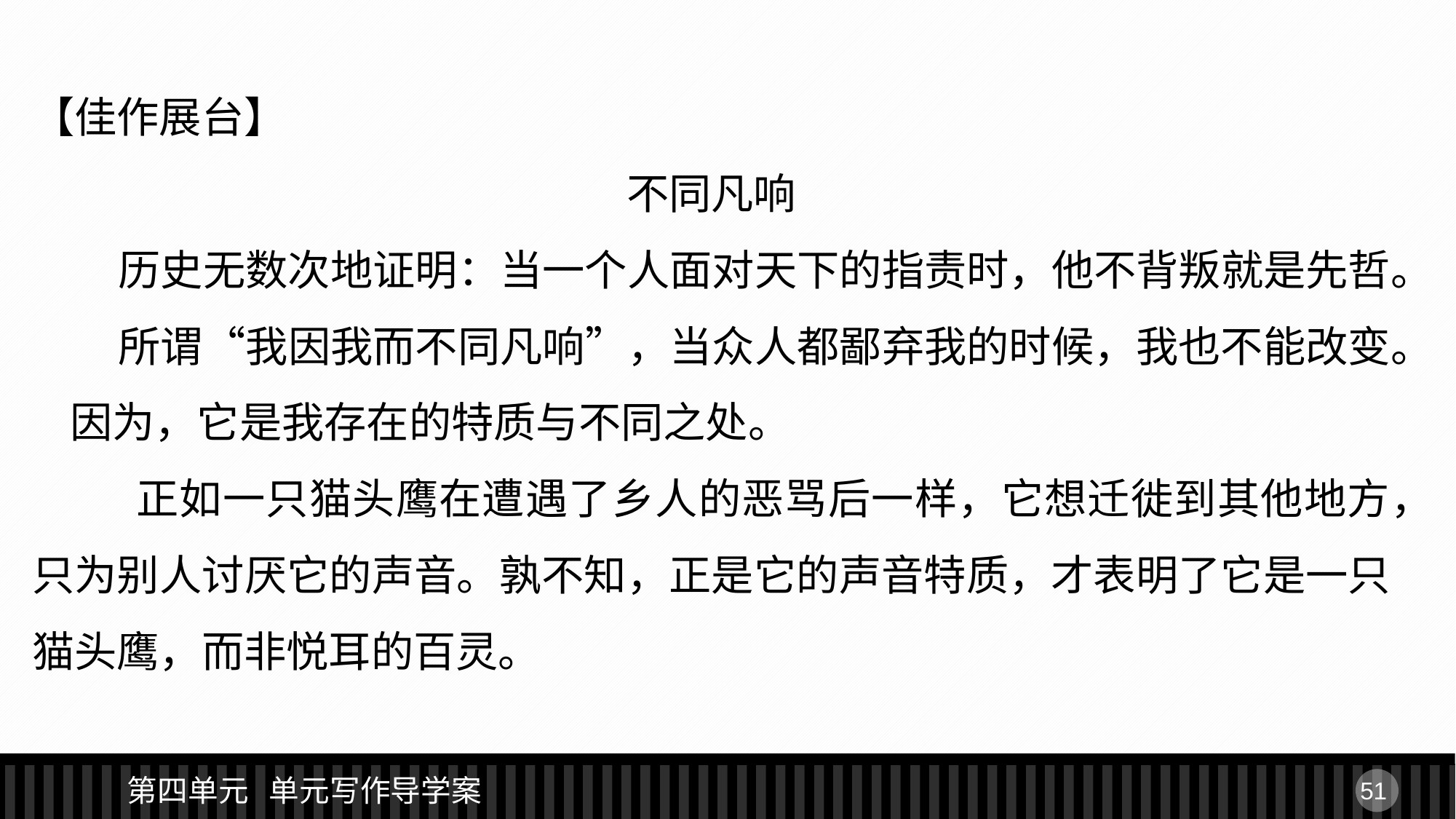

【佳作展台】
不同凡响
        历史无数次地证明：当一个人面对天下的指责时，他不背叛就是先哲。
        所谓“我因我而不同凡响”，当众人都鄙弃我的时候，我也不能改变。    因为，它是我存在的特质与不同之处。
         正如一只猫头鹰在遭遇了乡人的恶骂后一样，它想迁徙到其他地方，只为别人讨厌它的声音。孰不知，正是它的声音特质，才表明了它是一只猫头鹰，而非悦耳的百灵。